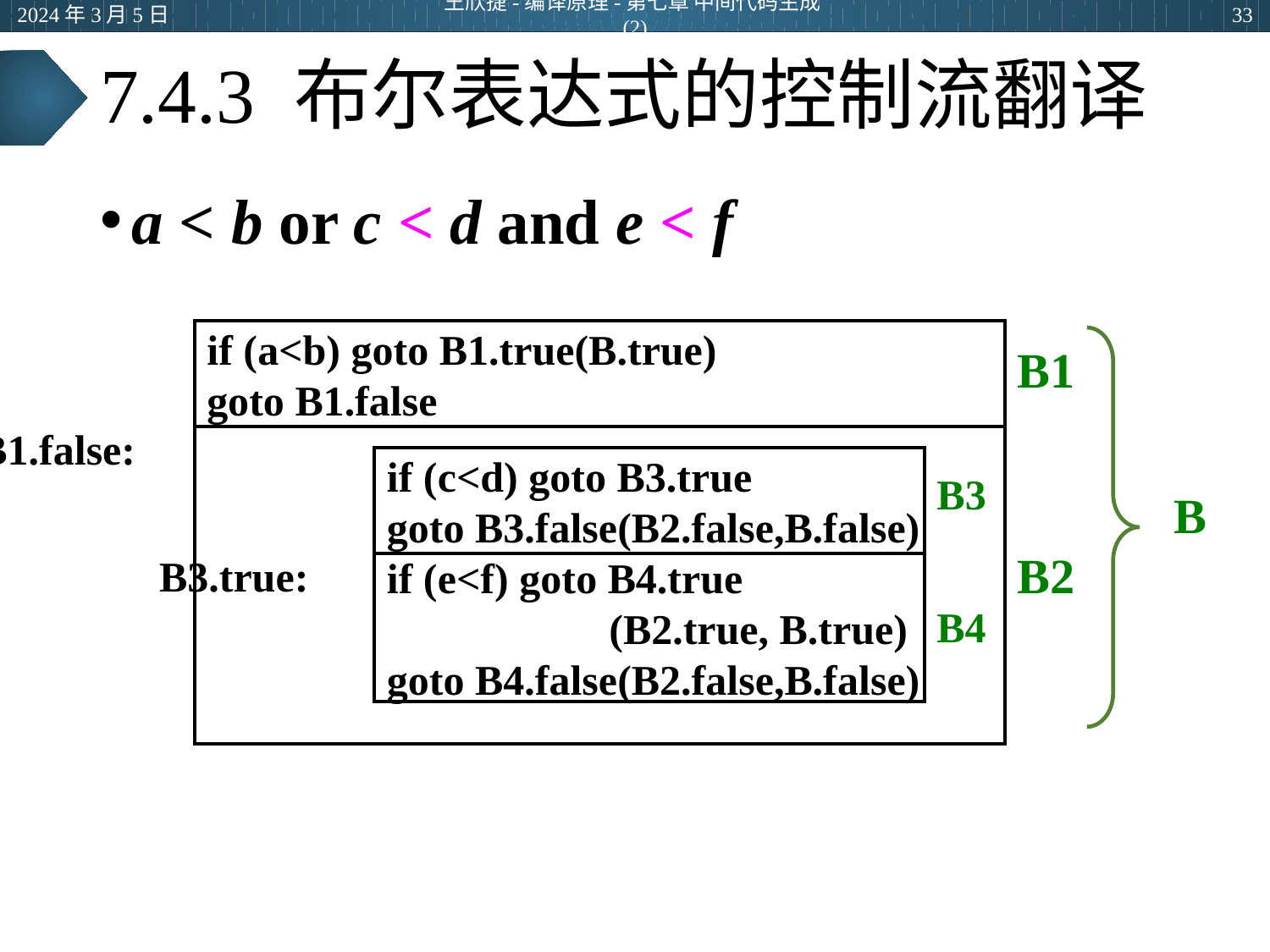

2024年3月5日
王欣捷-编译原理-第七章 中间代码生成(2)
33
# 7.4.3 布尔表达式的控制流翻译
a < b or c < d and e < f

if (a<b) goto B1.true(B.true)
goto B1.false
B1.false:

if (c<d) goto B3.true
goto B3.false(B2.false,B.false)
B3.true:
if (e<f) goto B4.true
                     (B2.true, B.true)
goto B4.false(B2.false,B.false)

B
B1
B3
B2
B4